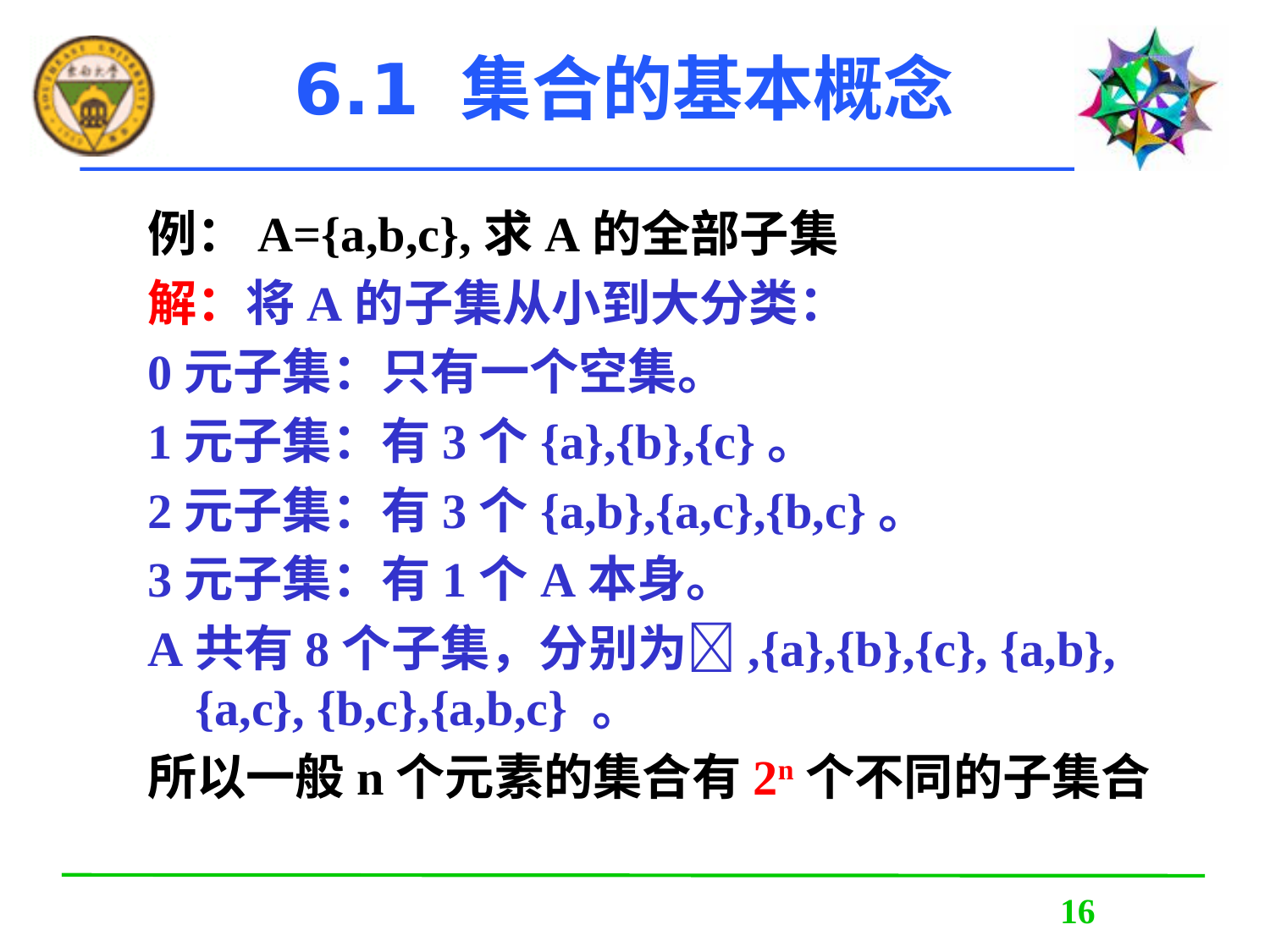

# 6.1 集合的基本概念
例：A={a,b,c},求A的全部子集
解：将A的子集从小到大分类：
0元子集：只有一个空集。
1元子集：有3个{a},{b},{c}。
2元子集：有3个{a,b},{a,c},{b,c}。
3元子集：有1个A本身。
A共有8个子集，分别为∅,{a},{b},{c}, {a,b},{a,c}, {b,c},{a,b,c} 。
所以一般n个元素的集合有2n个不同的子集合